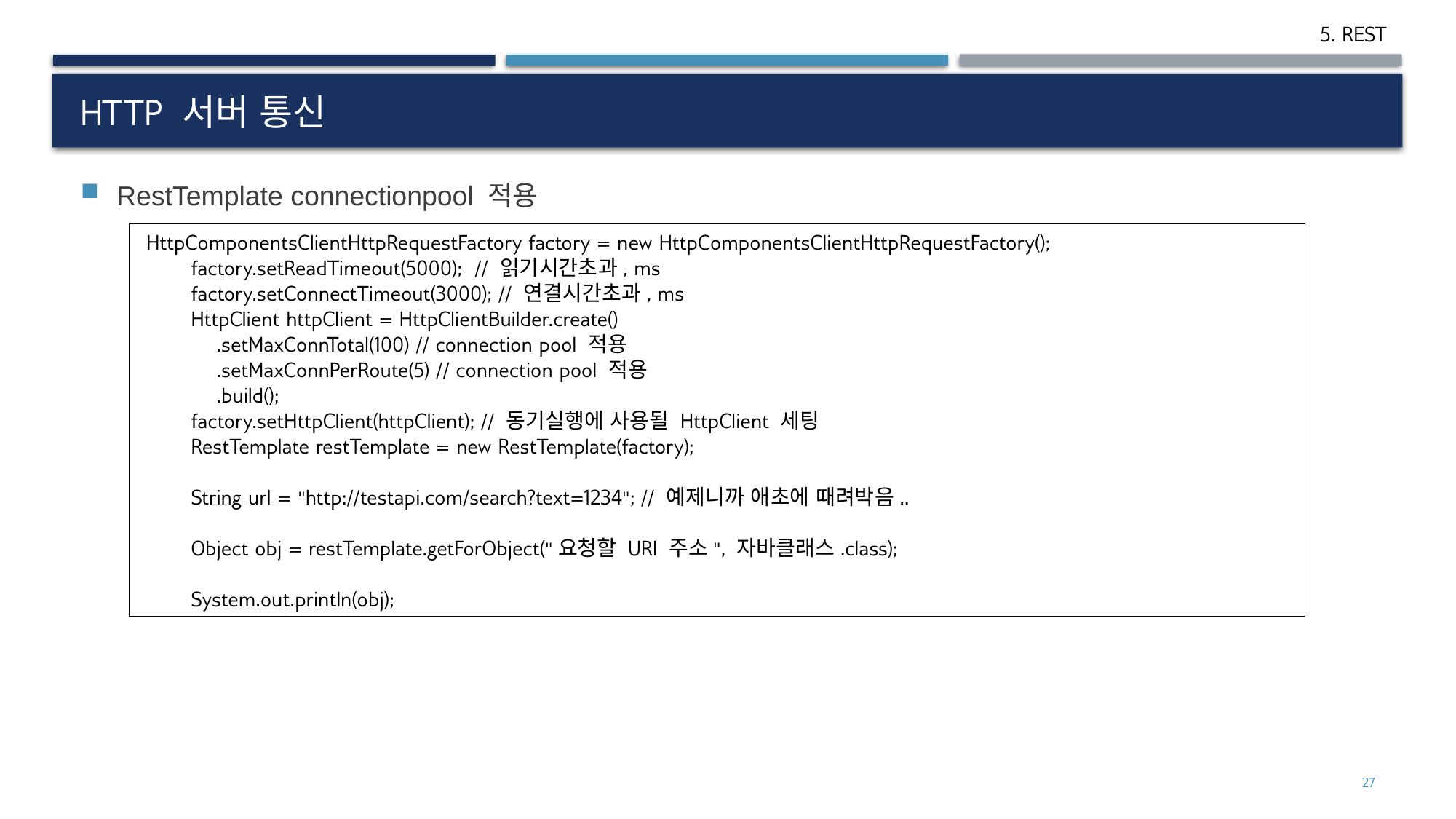

# HTTP 서버 통신
RestTemplate connectionpool 적용
 HttpComponentsClientHttpRequestFactory factory = new HttpComponentsClientHttpRequestFactory();
        factory.setReadTimeout(5000);  // 읽기시간초과, ms
        factory.setConnectTimeout(3000); // 연결시간초과, ms
        HttpClient httpClient = HttpClientBuilder.create()
            .setMaxConnTotal(100) // connection pool 적용
            .setMaxConnPerRoute(5) // connection pool 적용
            .build();
        factory.setHttpClient(httpClient); // 동기실행에 사용될 HttpClient 세팅
        RestTemplate restTemplate = new RestTemplate(factory);

        String url = "http://testapi.com/search?text=1234"; // 예제니까 애초에 때려박음..

        Object obj = restTemplate.getForObject("요청할 URI 주소", 자바클래스.class);
        System.out.println(obj);
27